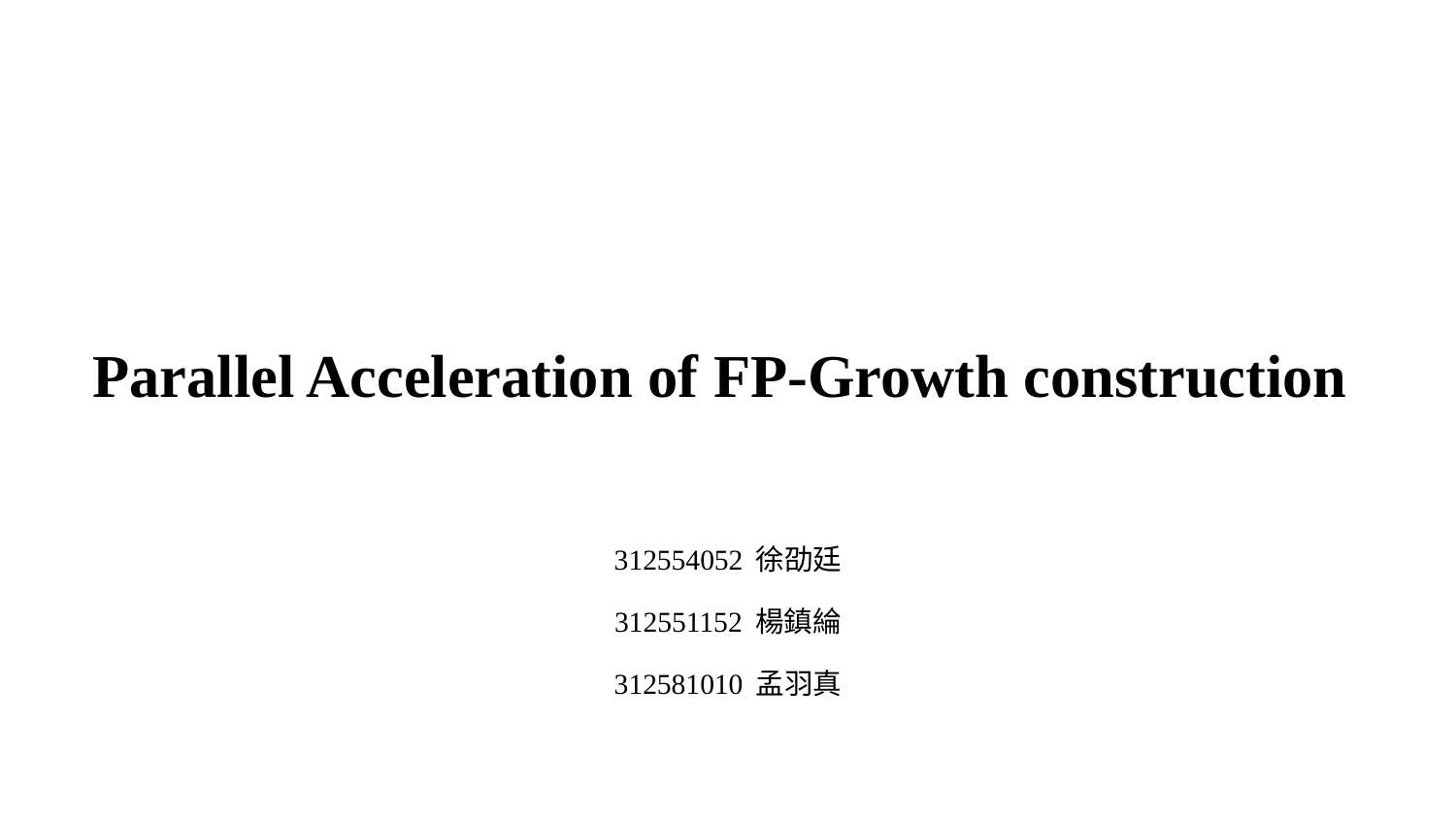

# Parallel Acceleration of FP-Growth construction
312554052 徐劭廷
312551152 楊鎮綸
312581010 孟羽真